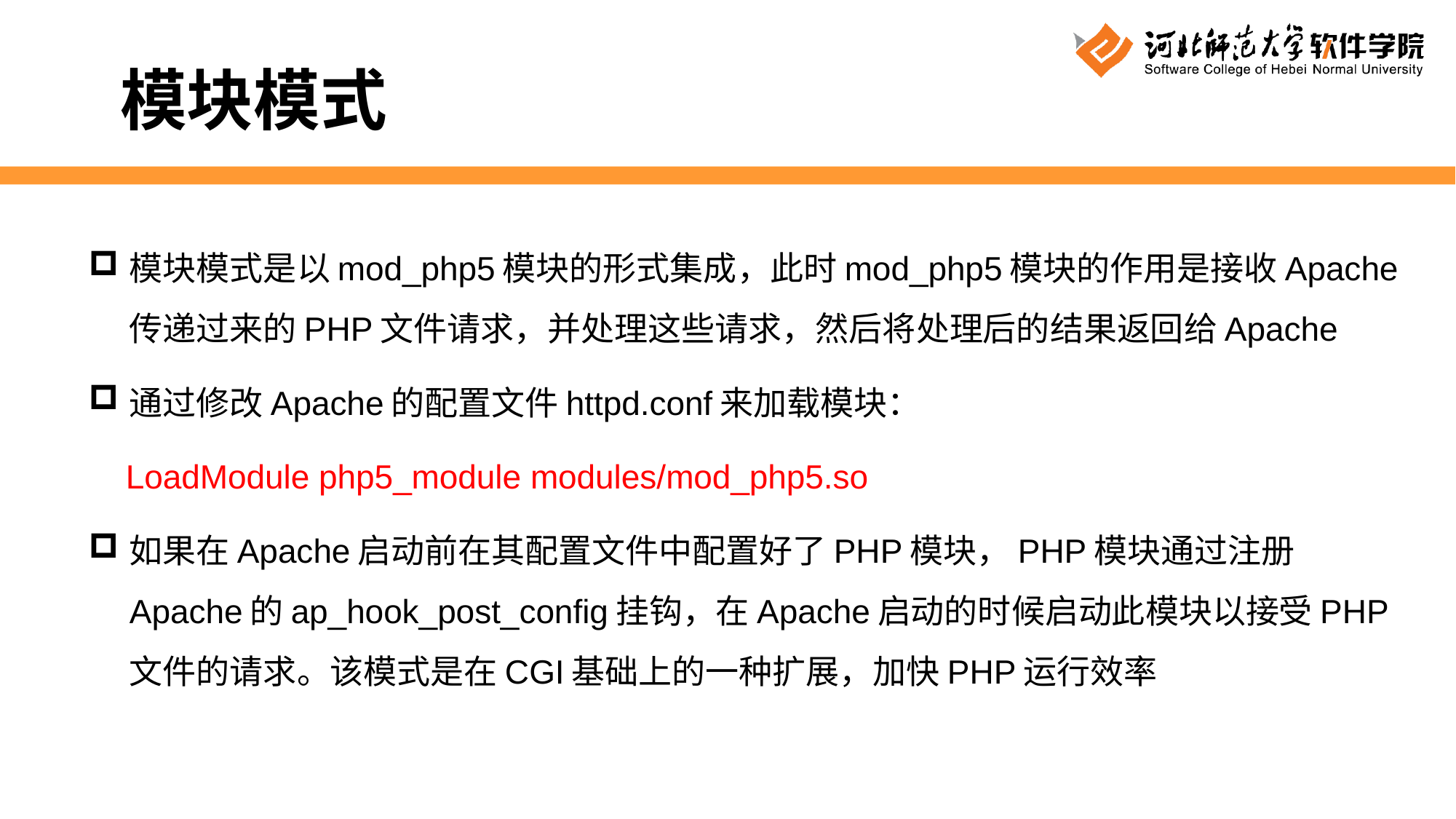

模块模式
模块模式是以mod_php5模块的形式集成，此时mod_php5模块的作用是接收Apache传递过来的PHP文件请求，并处理这些请求，然后将处理后的结果返回给Apache
通过修改Apache的配置文件httpd.conf来加载模块：
    LoadModule php5_module modules/mod_php5.so
如果在Apache启动前在其配置文件中配置好了PHP模块，PHP模块通过注册Apache的ap_hook_post_config挂钩，在Apache启动的时候启动此模块以接受PHP文件的请求。该模式是在CGI基础上的一种扩展，加快PHP运行效率